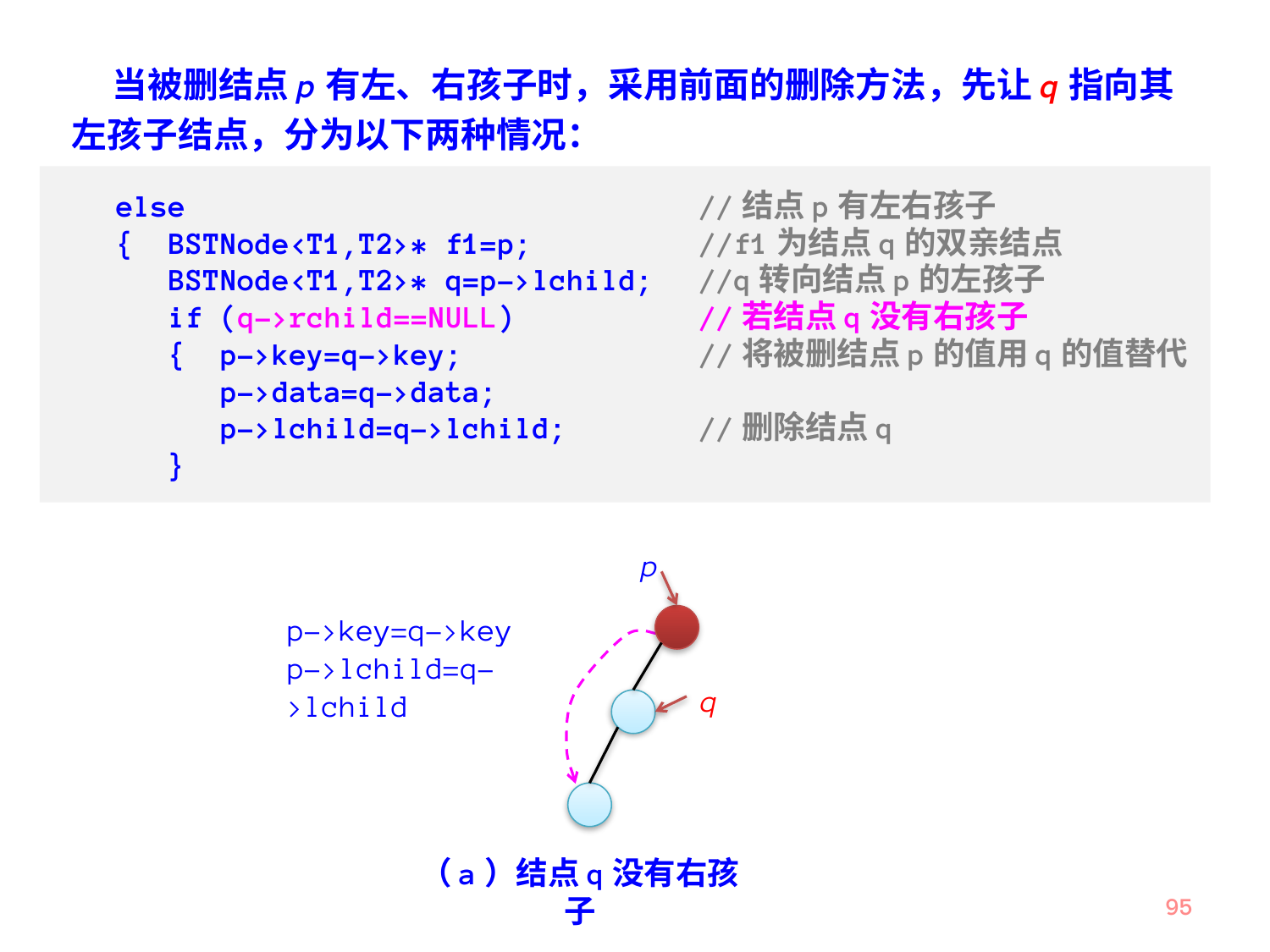

当被删结点p有左、右孩子时，采用前面的删除方法，先让q指向其左孩子结点，分为以下两种情况：
   else					//结点p有左右孩子
   {  BSTNode<T1,T2>* f1=p; 		//f1为结点q的双亲结点
      BSTNode<T1,T2>* q=p->lchild;	//q转向结点p的左孩子
      if (q->rchild==NULL)		//若结点q没有右孩子
      {  p->key=q->key;		//将被删结点p的值用q的值替代
         p->data=q->data;
         p->lchild=q->lchild;		//删除结点q
      }
p

p->key=q->key
p->lchild=q->lchild

q

（a）结点q没有右孩子
95